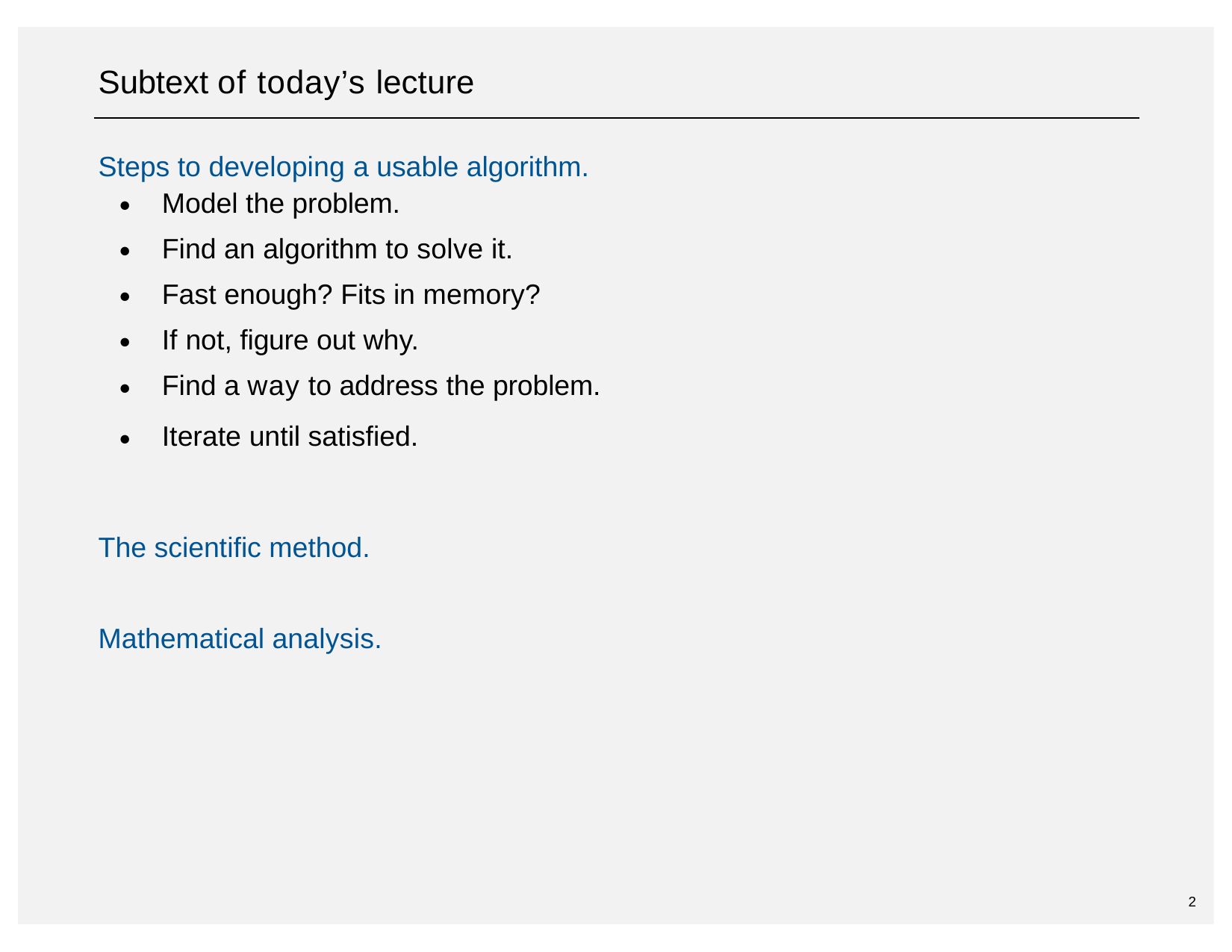

# Subtext of today’s lecture
Steps to developing a usable algorithm.
・Model the problem.
・Find an algorithm to solve it.
・Fast enough? Fits in memory?
・If not, figure out why.
・Find a way to address the problem.
・Iterate until satisfied.
The scientific method.  Mathematical analysis.
2